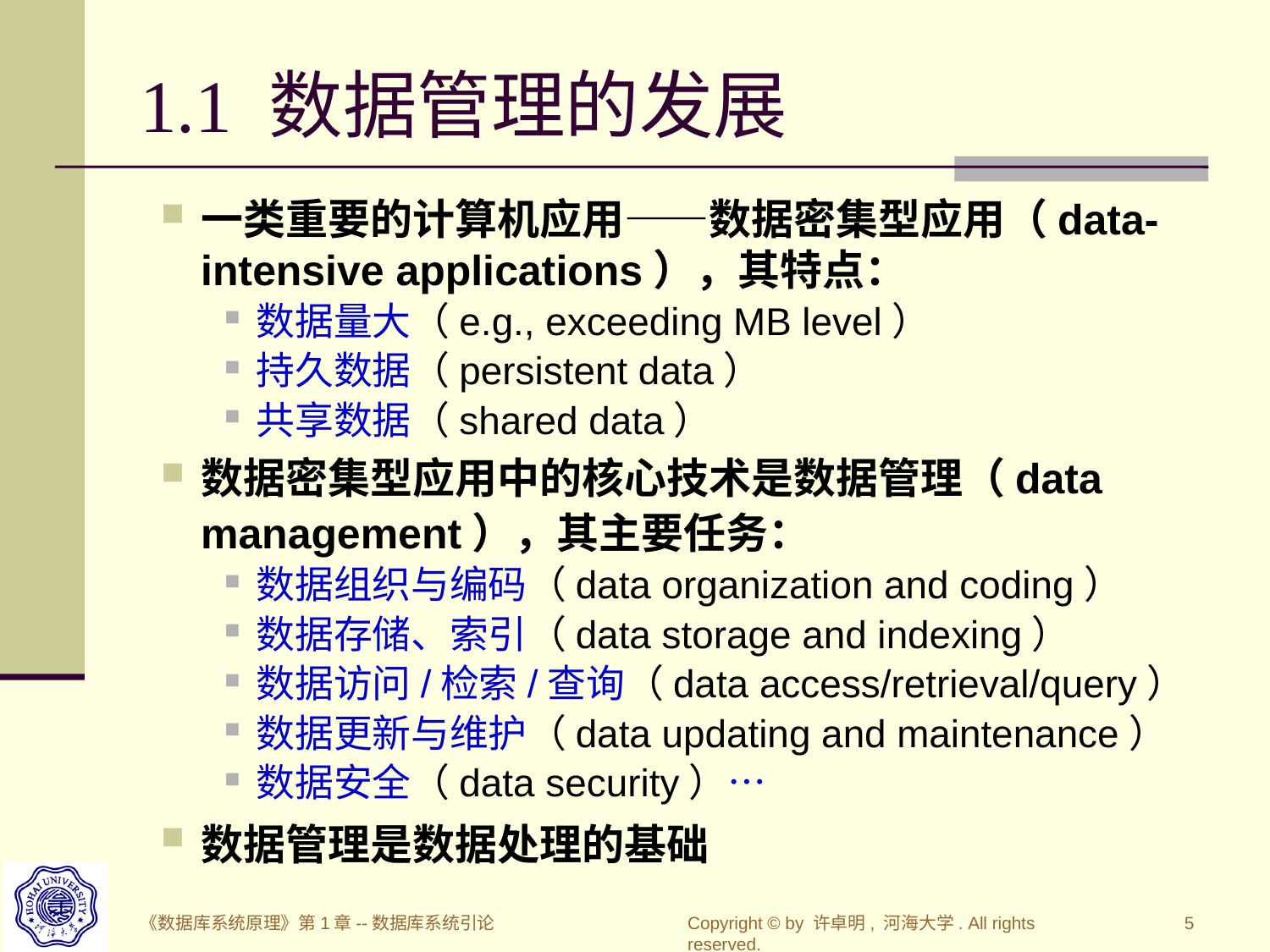

# 1.1 数据管理的发展
一类重要的计算机应用——数据密集型应用（data-intensive applications），其特点：
数据量大（e.g., exceeding MB level）
持久数据（persistent data）
共享数据（shared data）
数据密集型应用中的核心技术是数据管理（data management），其主要任务：
数据组织与编码（data organization and coding）
数据存储、索引（data storage and indexing）
数据访问/检索/查询（data access/retrieval/query）
数据更新与维护（data updating and maintenance）
数据安全（data security）…
数据管理是数据处理的基础
《数据库系统原理》第1章--数据库系统引论
Copyright © by 许卓明, 河海大学. All rights reserved.
5